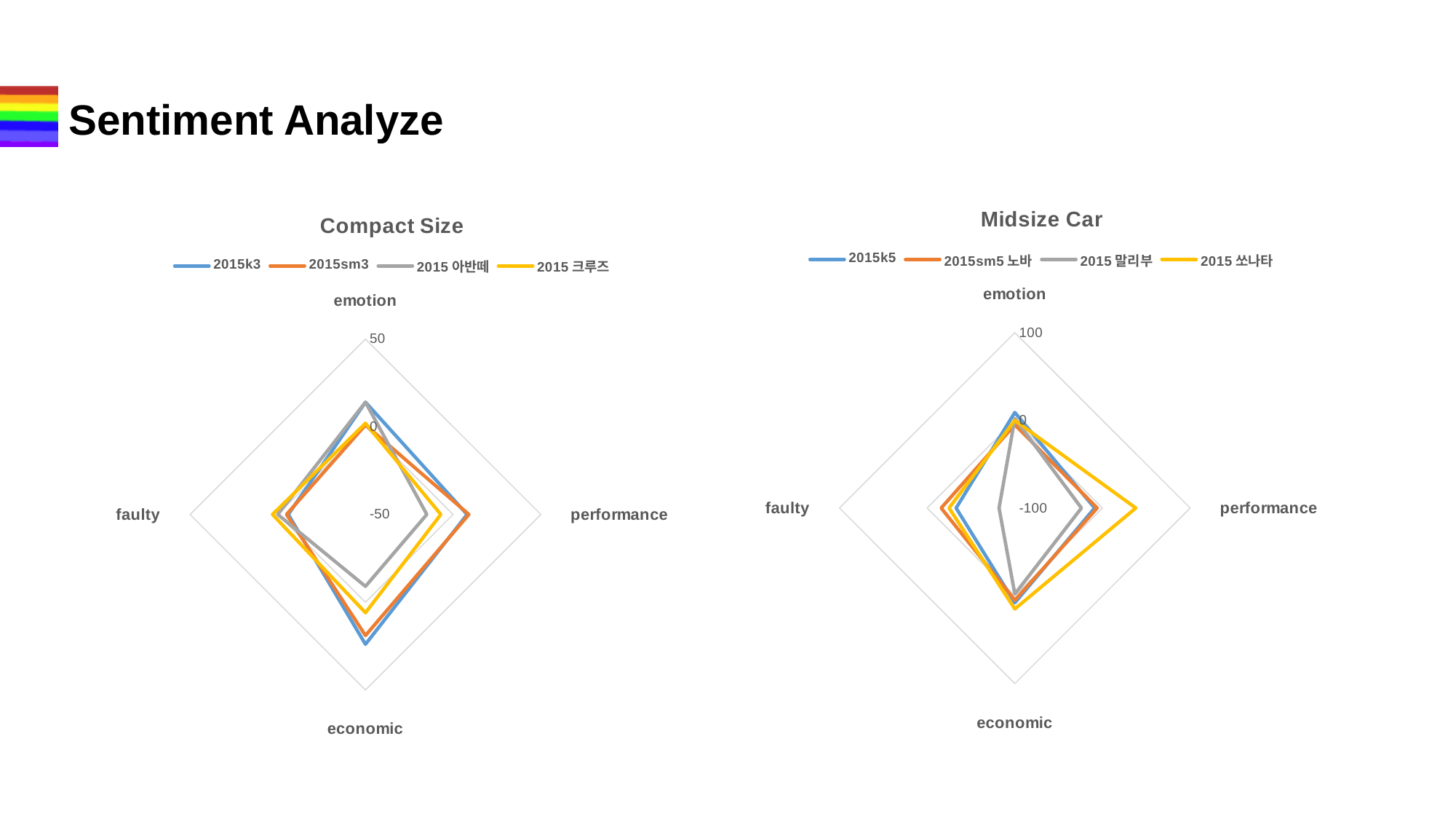

# Sentiment Analyze

### Chart: Midsize Car

| Category | 2015k5 | 2015sm5노바 | 2015말리부 | 2015쏘나타 |
|---|---|---|---|---|
| emotion | 9.0 | -5.0 | 2.0 | 0.0 |
| performance | -9.0 | -6.0 | -24.0 | 38.0 |
| economic | 8.0 | 5.0 | -2.0 | 15.0 |
| faulty | -33.0 | -16.0 | -82.0 | -25.0 |

### Chart: Compact Size

| Category | 2015k3 | 2015sm3 | 2015아반떼 | 2015크루즈 |
|---|---|---|---|---|
| emotion | 14.0 | 1.0 | 14.0 | 2.0 |
| performance | 8.0 | 9.0 | -15.0 | -7.0 |
| economic | 24.0 | 19.0 | -9.0 | 6.0 |
| faulty | -6.0 | -5.0 | 0.0 | 3.0 |